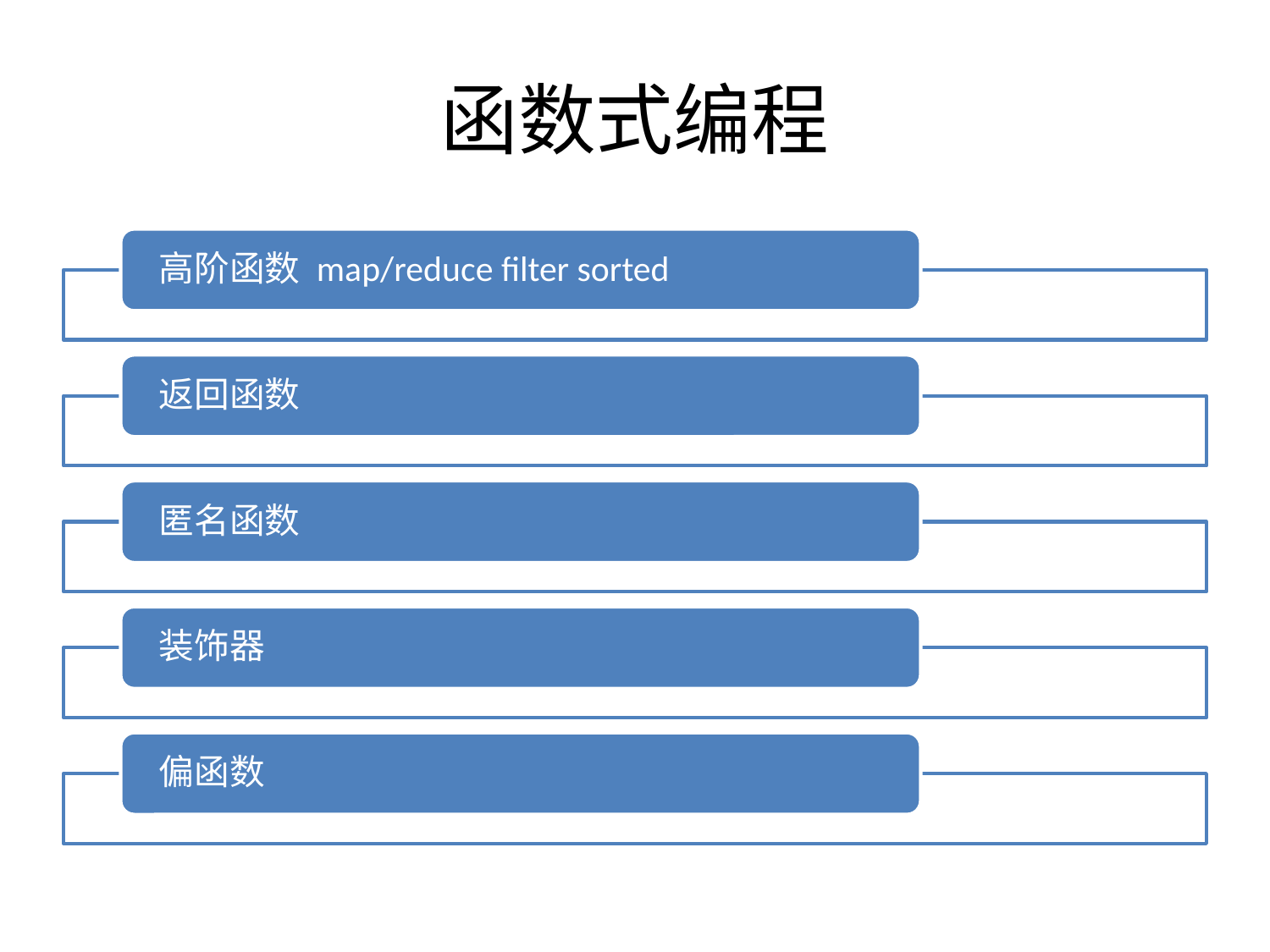

# 函数式编程
高阶函数 map/reduce filter sorted
返回函数
匿名函数
装饰器
偏函数